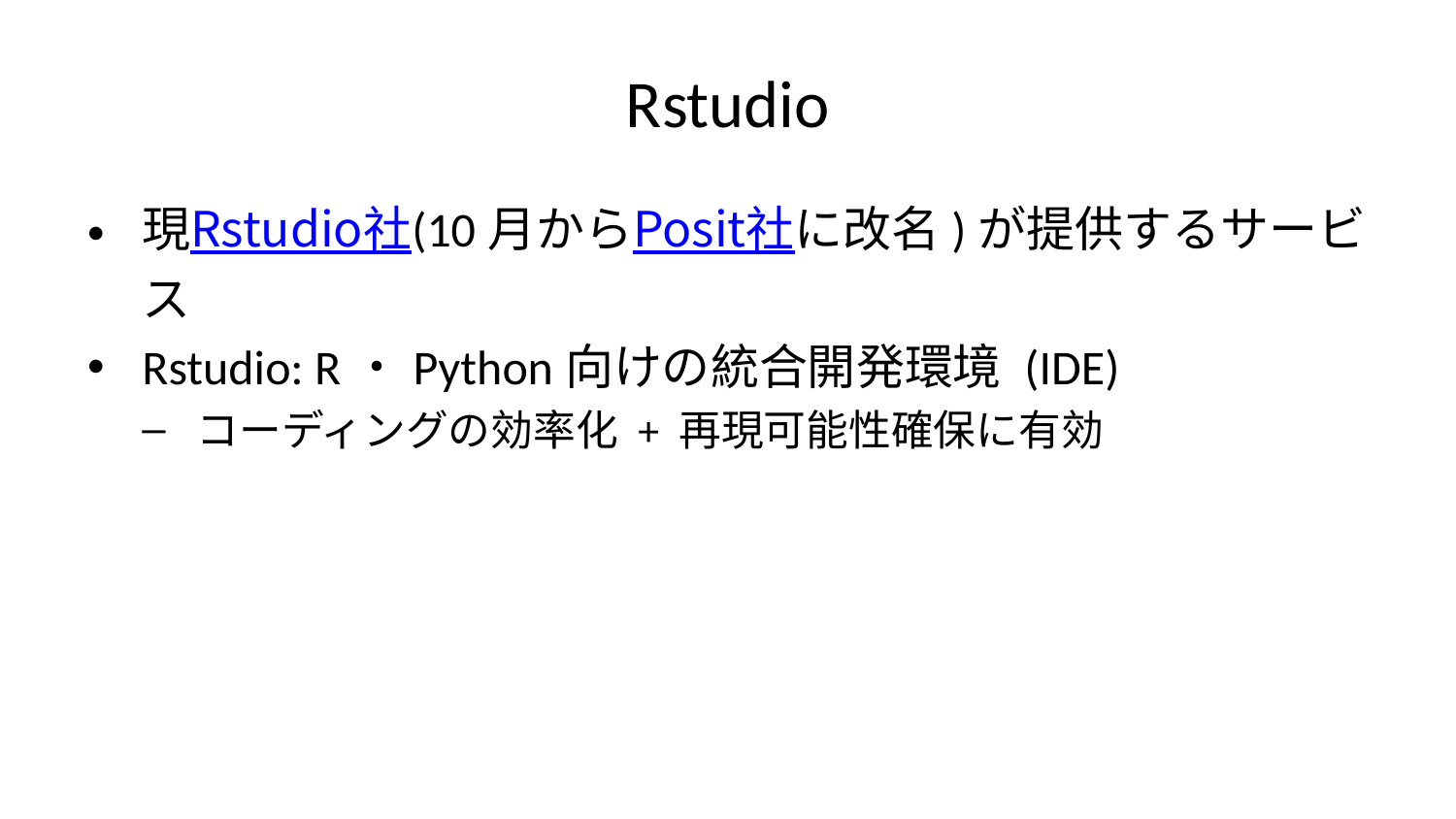

# Rstudio
現Rstudio社(10月からPosit社に改名)が提供するサービス
Rstudio: R・Python向けの統合開発環境 (IDE)
コーディングの効率化 + 再現可能性確保に有効